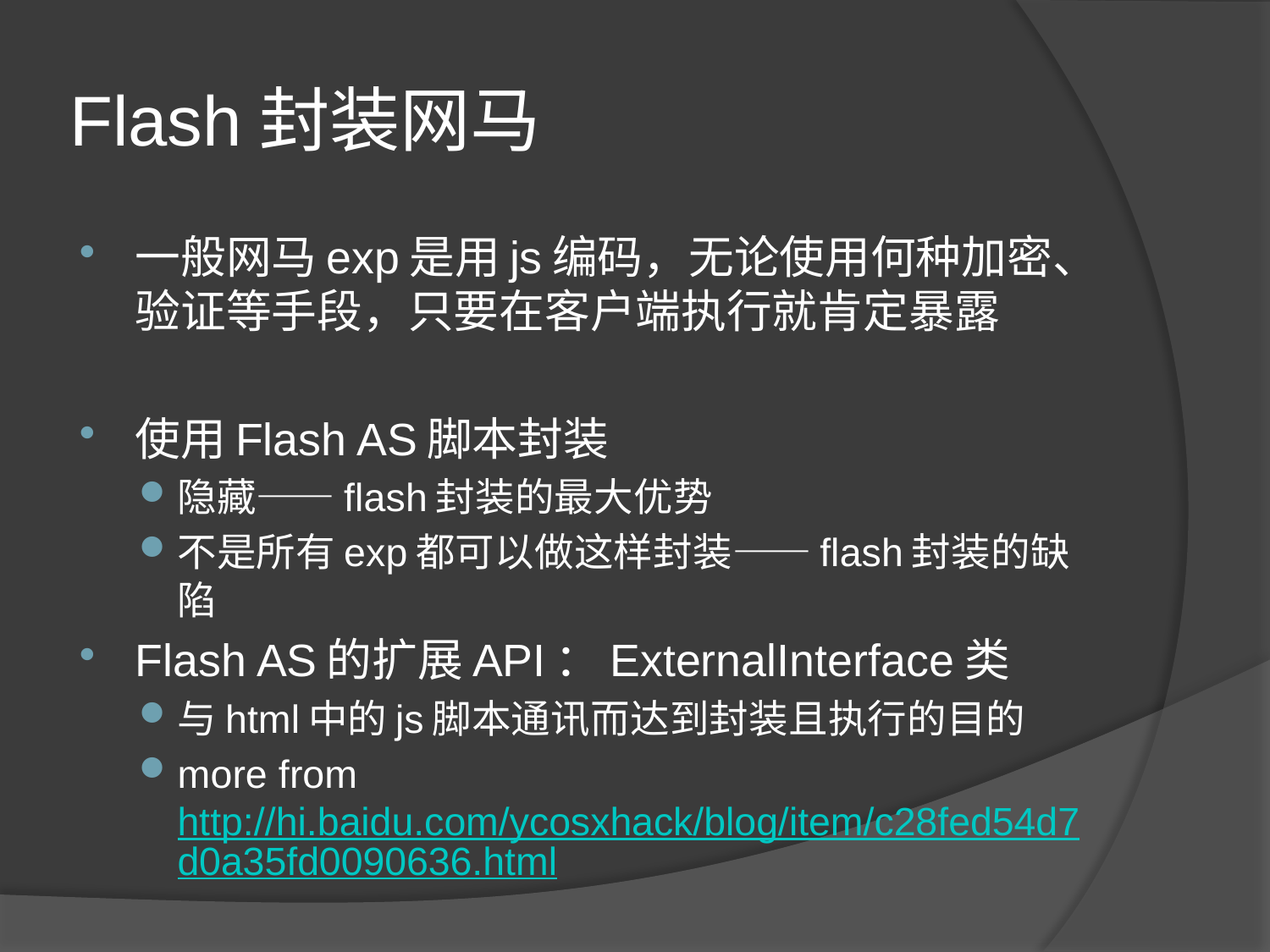

# Flash封装网马
一般网马exp是用js编码，无论使用何种加密、验证等手段，只要在客户端执行就肯定暴露

使用Flash AS脚本封装
隐藏——flash封装的最大优势
不是所有exp都可以做这样封装——flash封装的缺陷
Flash AS的扩展API：ExternalInterface类
与html中的js脚本通讯而达到封装且执行的目的
more from http://hi.baidu.com/ycosxhack/blog/item/c28fed54d7d0a35fd0090636.html